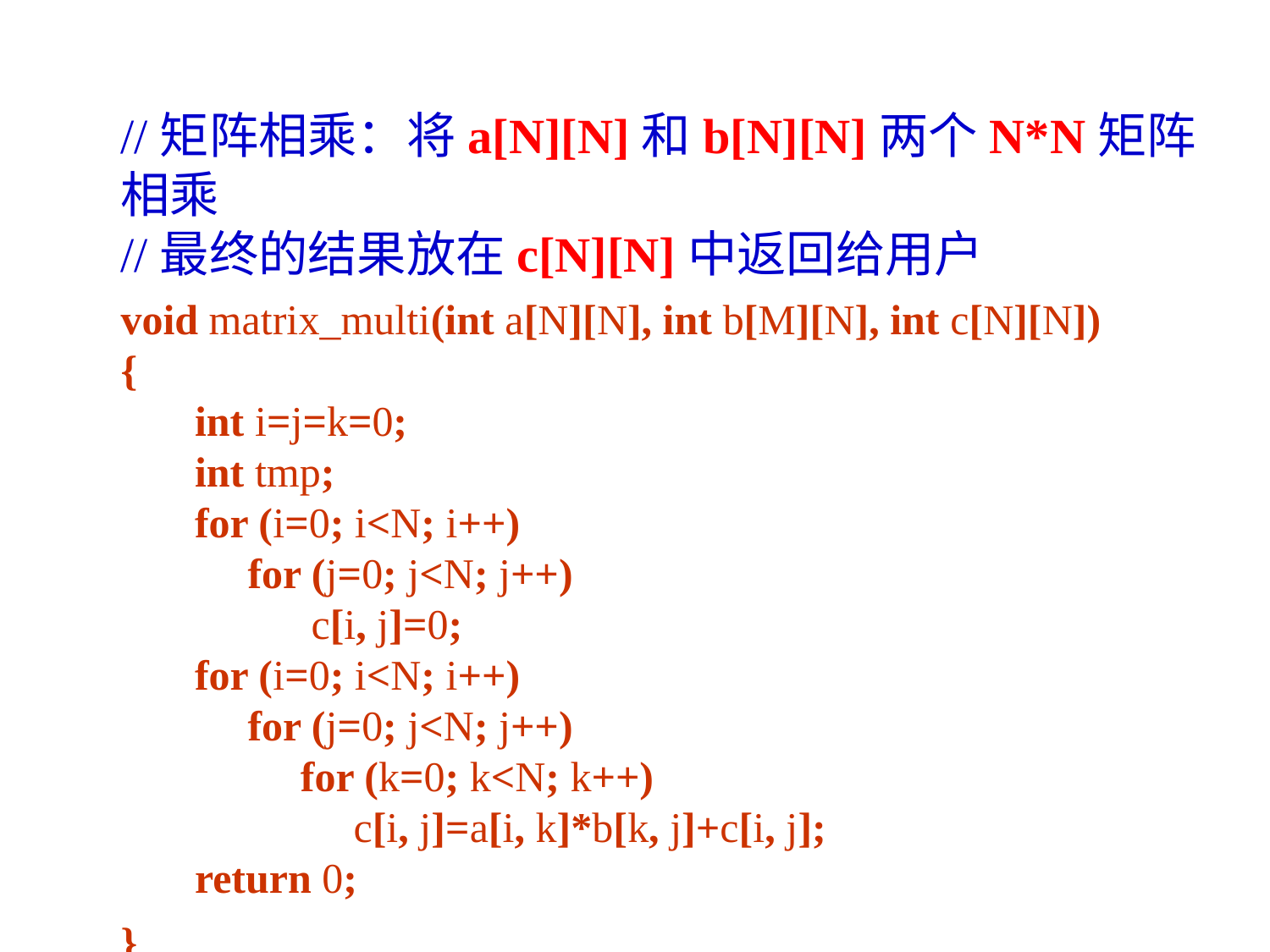

//矩阵相乘：将a[N][N]和b[N][N]两个N*N矩阵相乘
//最终的结果放在c[N][N]中返回给用户
void matrix_multi(int a[N][N], int b[M][N], int c[N][N])
{
       int i=j=k=0;
       int tmp;
       for (i=0; i<N; i++)
	for (j=0; j<N; j++)
	      c[i, j]=0;
       for (i=0; i<N; i++)
	for (j=0; j<N; j++)
	     for (k=0; k<N; k++)
	          c[i, j]=a[i, k]*b[k, j]+c[i, j];
       return 0;
}
70